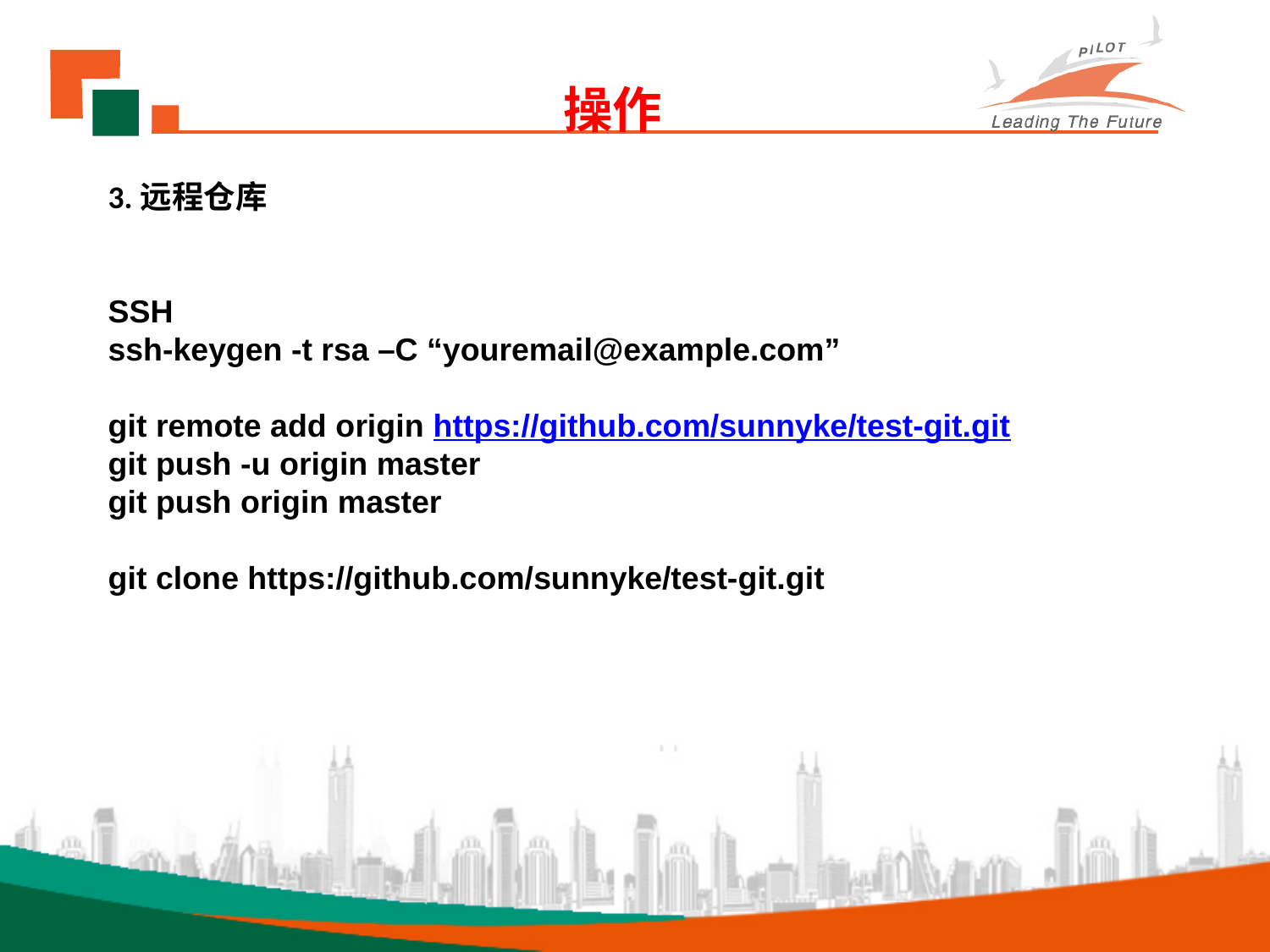

操作
3.远程仓库

SSH
ssh-keygen -t rsa –C “youremail@example.com”

git remote add origin https://github.com/sunnyke/test-git.git
git push -u origin master
git push origin master

git clone https://github.com/sunnyke/test-git.git